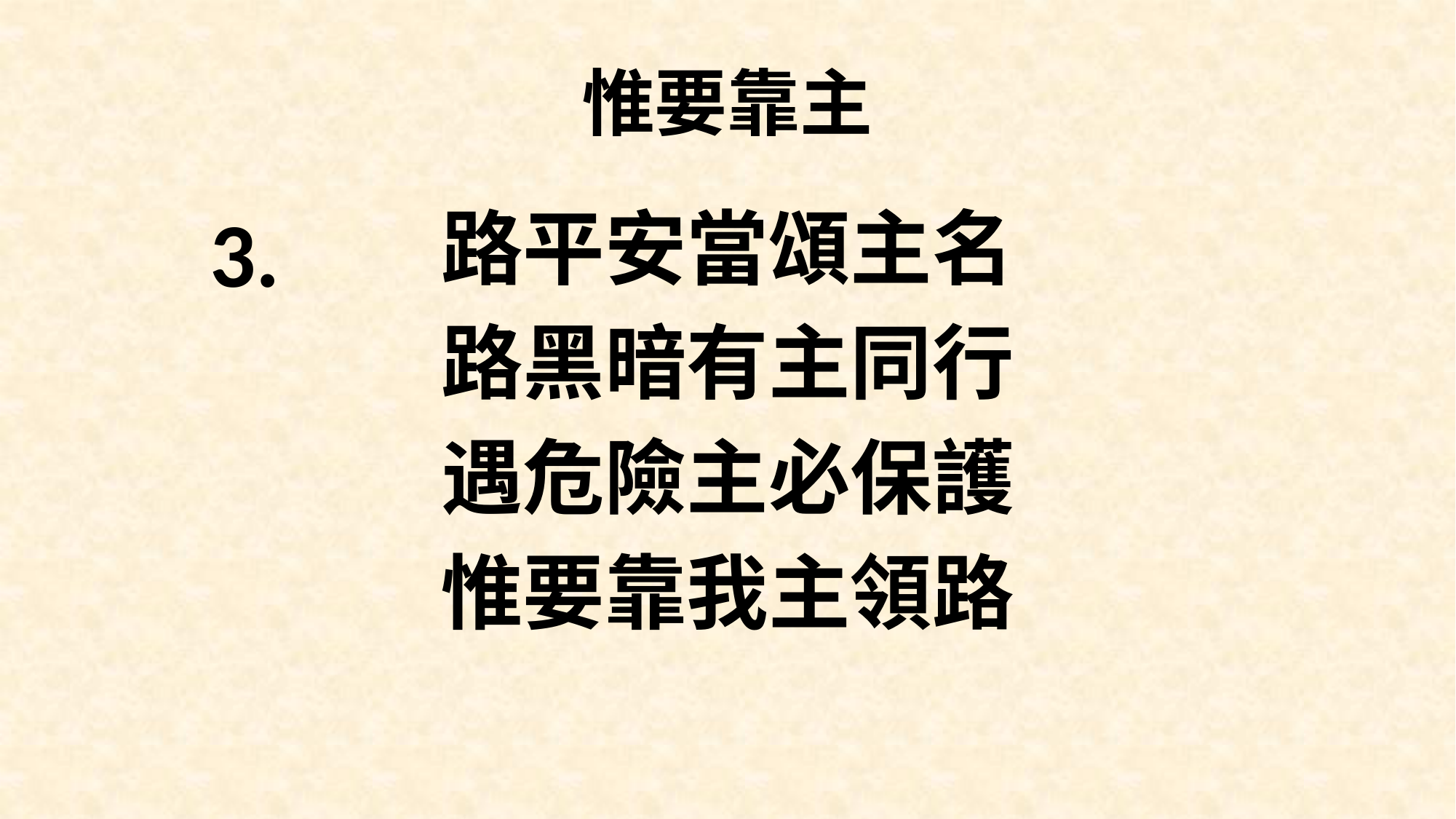

# 惟要靠主
路平安當頌主名
路黑暗有主同行
遇危險主必保護
惟要靠我主領路

3.